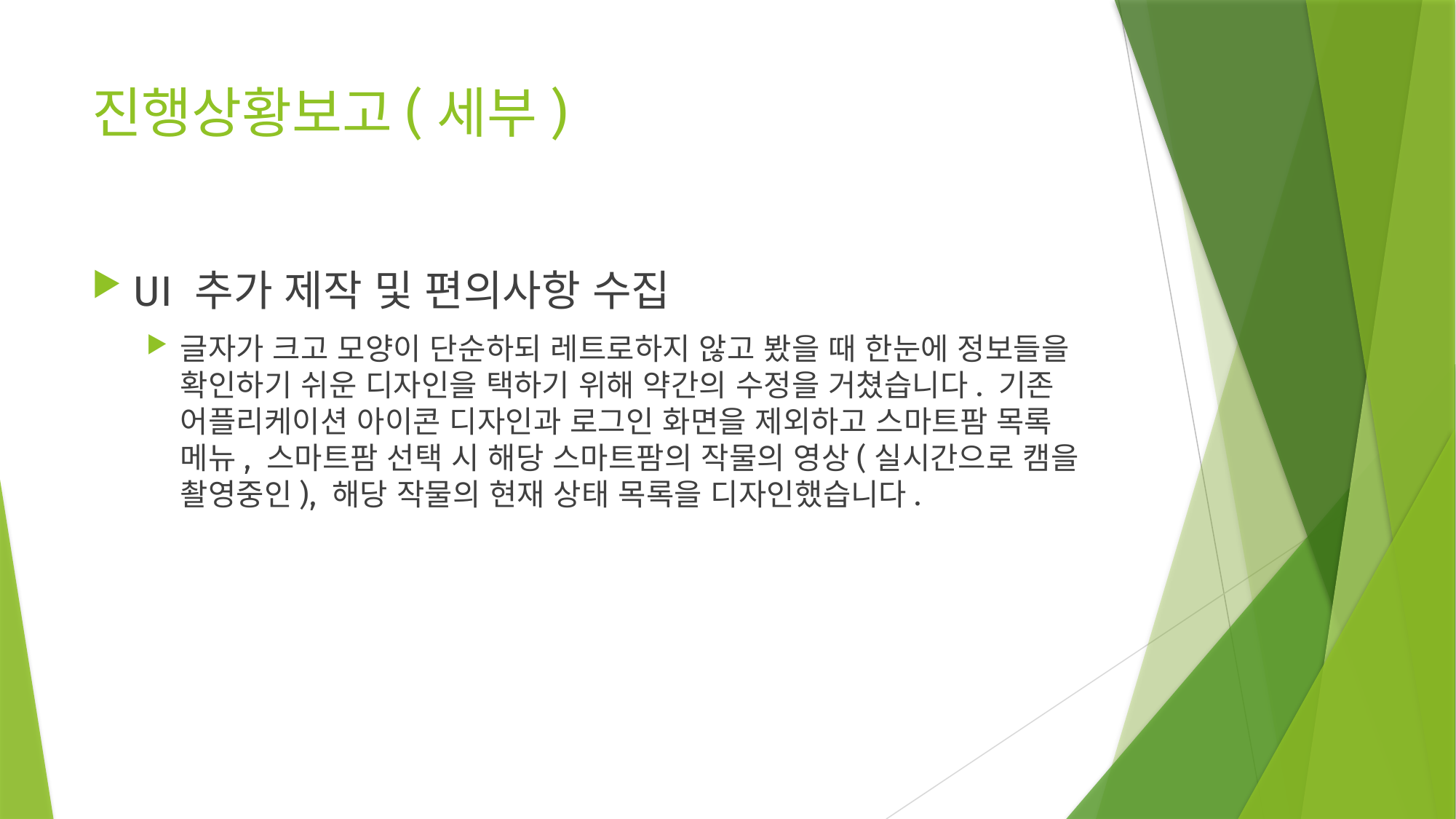

# 진행상황보고(세부)
UI 추가 제작 및 편의사항 수집
글자가 크고 모양이 단순하되 레트로하지 않고 봤을 때 한눈에 정보들을 확인하기 쉬운 디자인을 택하기 위해 약간의 수정을 거쳤습니다. 기존 어플리케이션 아이콘 디자인과 로그인 화면을 제외하고 스마트팜 목록 메뉴, 스마트팜 선택 시 해당 스마트팜의 작물의 영상(실시간으로 캠을 촬영중인), 해당 작물의 현재 상태 목록을 디자인했습니다.